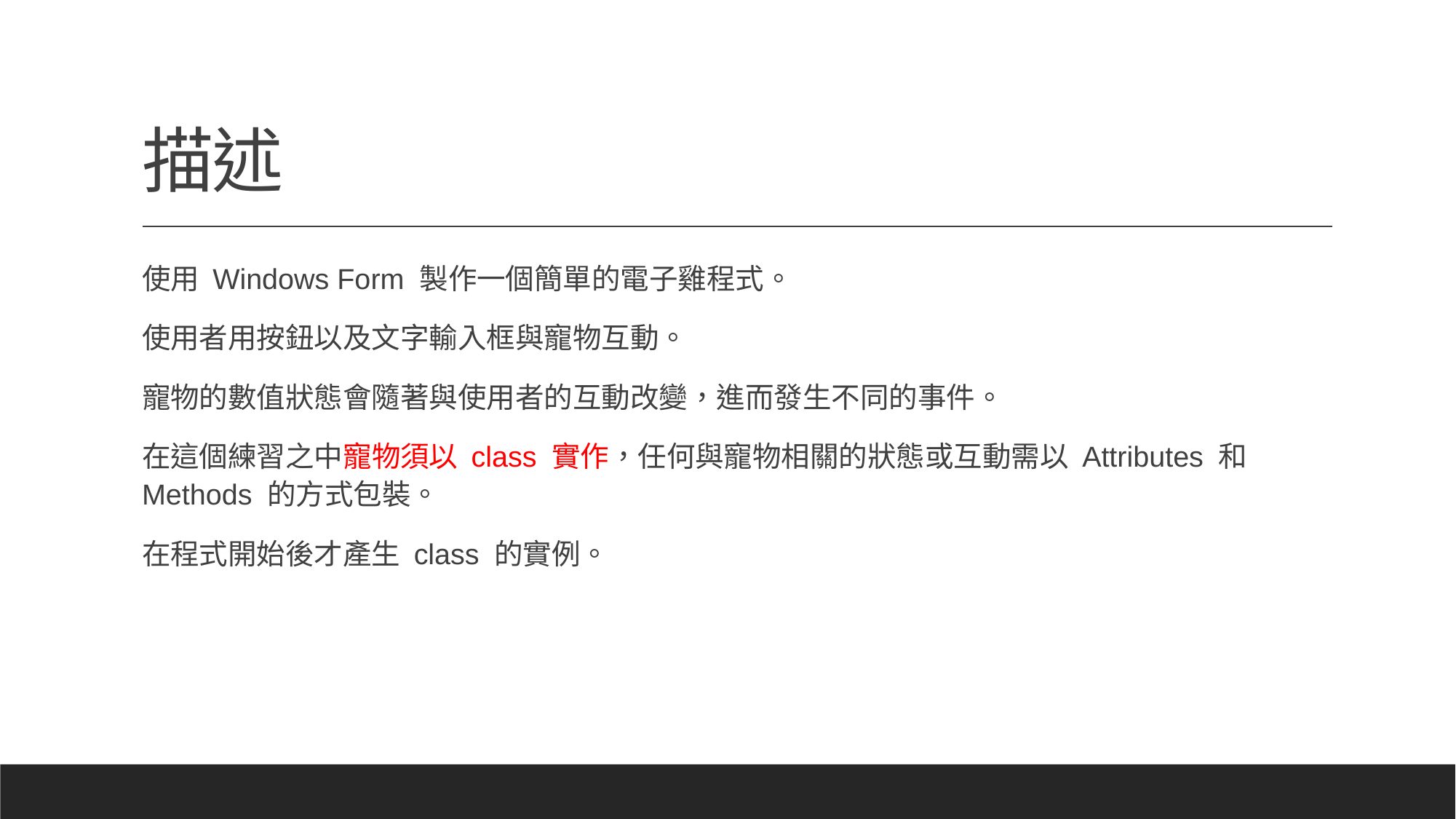

# 描述
使用 Windows Form 製作一個簡單的電子雞程式。
使用者用按鈕以及文字輸入框與寵物互動。
寵物的數值狀態會隨著與使用者的互動改變，進而發生不同的事件。
在這個練習之中寵物須以 class 實作，任何與寵物相關的狀態或互動需以 Attributes 和 Methods 的方式包裝。
在程式開始後才產生 class 的實例。